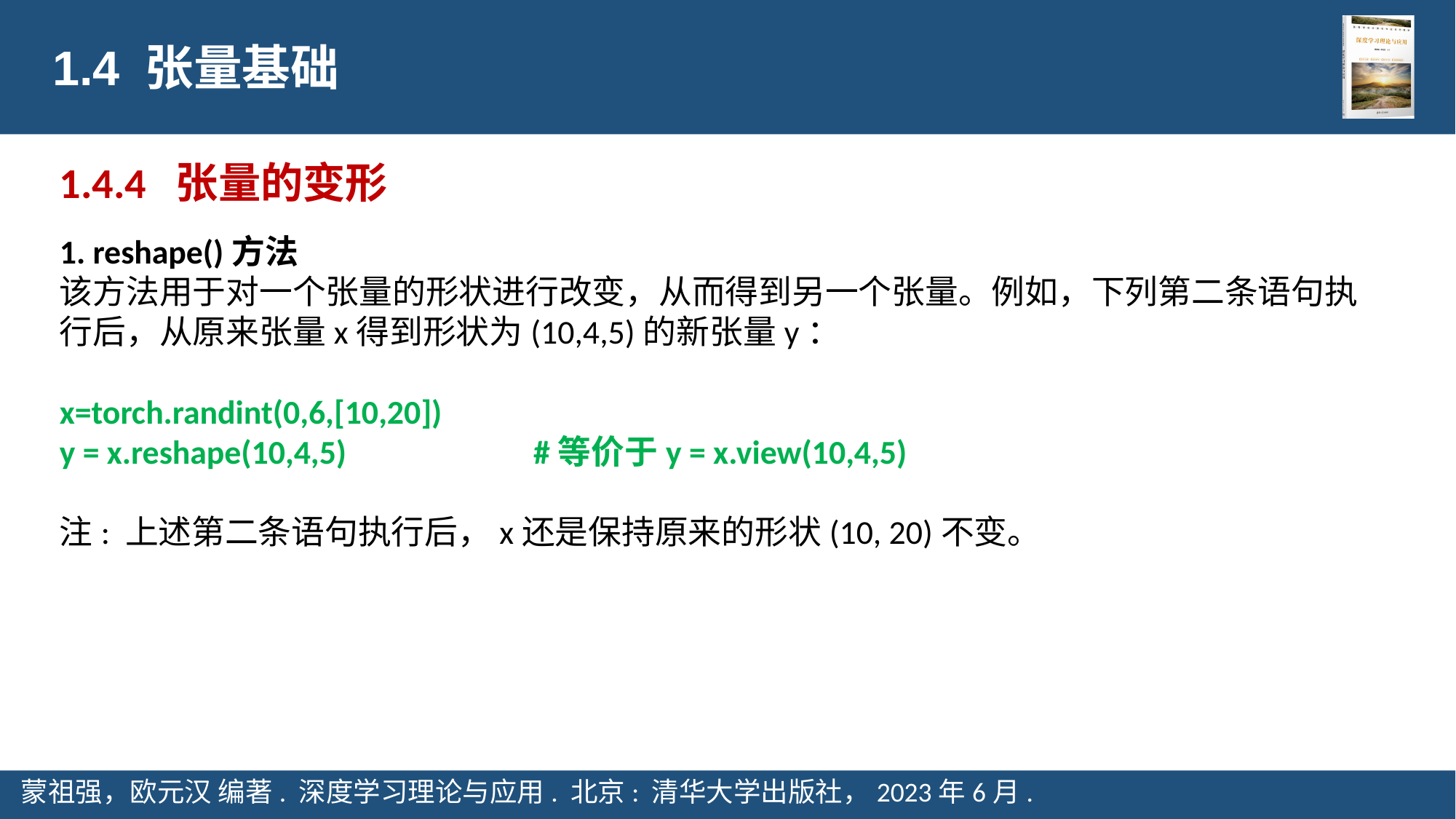

1.4 张量基础

1.4.4  张量的变形
1. reshape()方法
该方法用于对一个张量的形状进行改变，从而得到另一个张量。例如，下列第二条语句执行后，从原来张量x得到形状为(10,4,5)的新张量y：

x=torch.randint(0,6,[10,20])
y = x.reshape(10,4,5)  		     #等价于y = x.view(10,4,5)

注: 上述第二条语句执行后，x还是保持原来的形状(10, 20)不变。